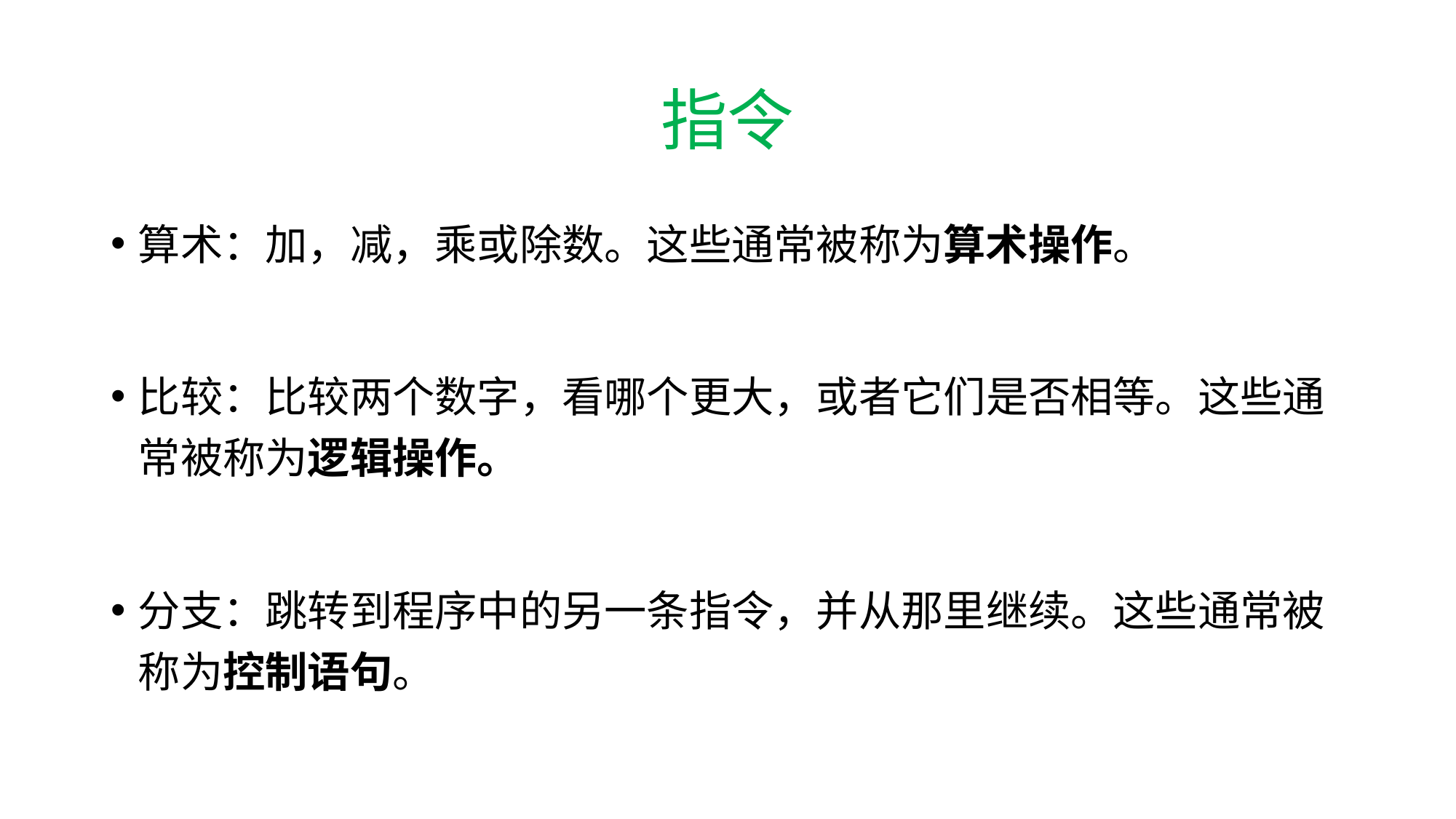

# 指令
算术：加，减，乘或除数。这些通常被称为算术操作。

比较：比较两个数字，看哪个更大，或者它们是否相等。这些通常被称为逻辑操作。

分支：跳转到程序中的另一条指令，并从那里继续。这些通常被称为控制语句。